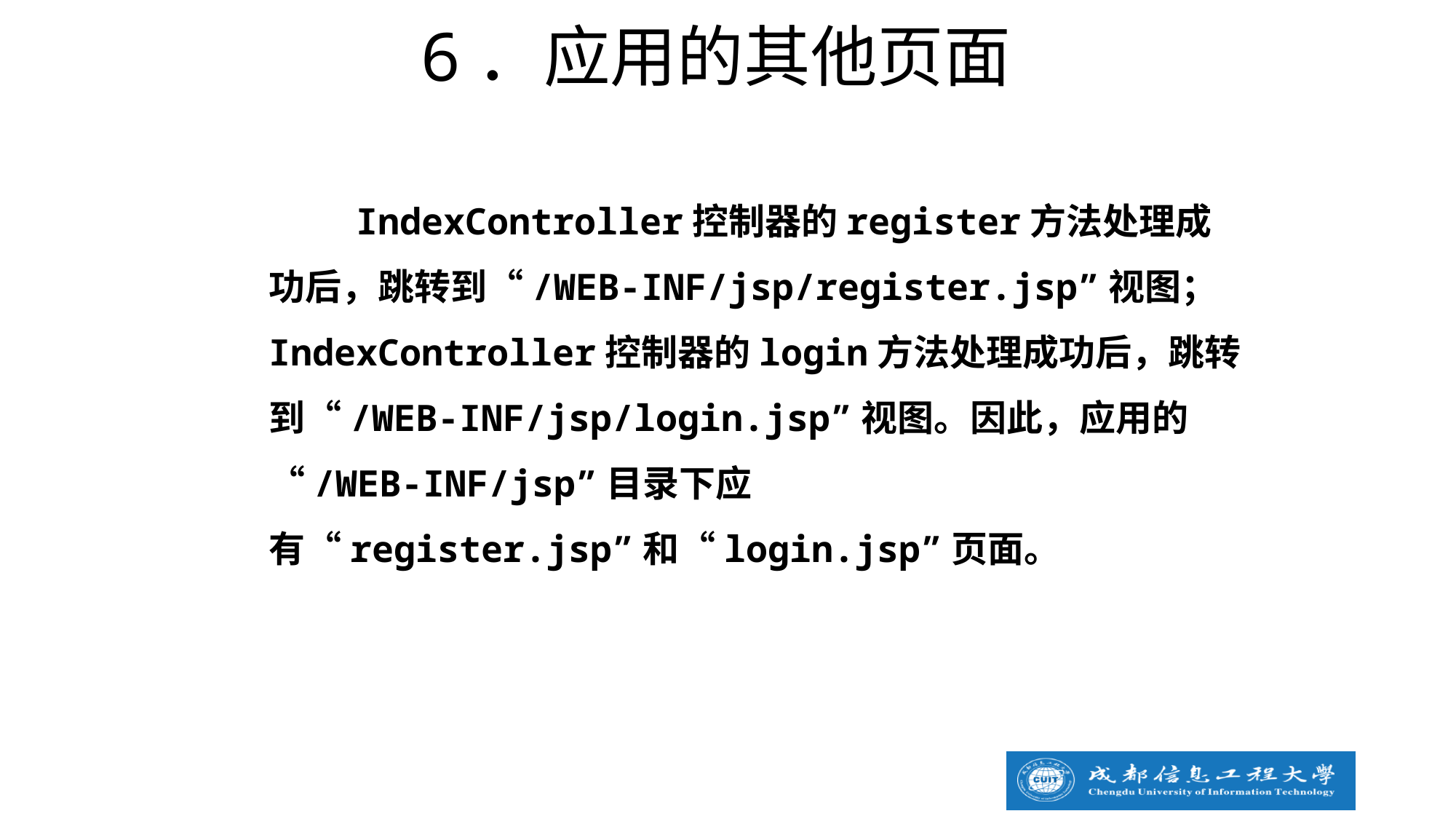

6．应用的其他页面
    IndexController控制器的register方法处理成功后，跳转到“/WEB-INF/jsp/register.jsp”视图；IndexController控制器的login方法处理成功后，跳转到“/WEB-INF/jsp/login.jsp”视图。因此，应用的“/WEB-INF/jsp”目录下应有“register.jsp”和“login.jsp”页面。